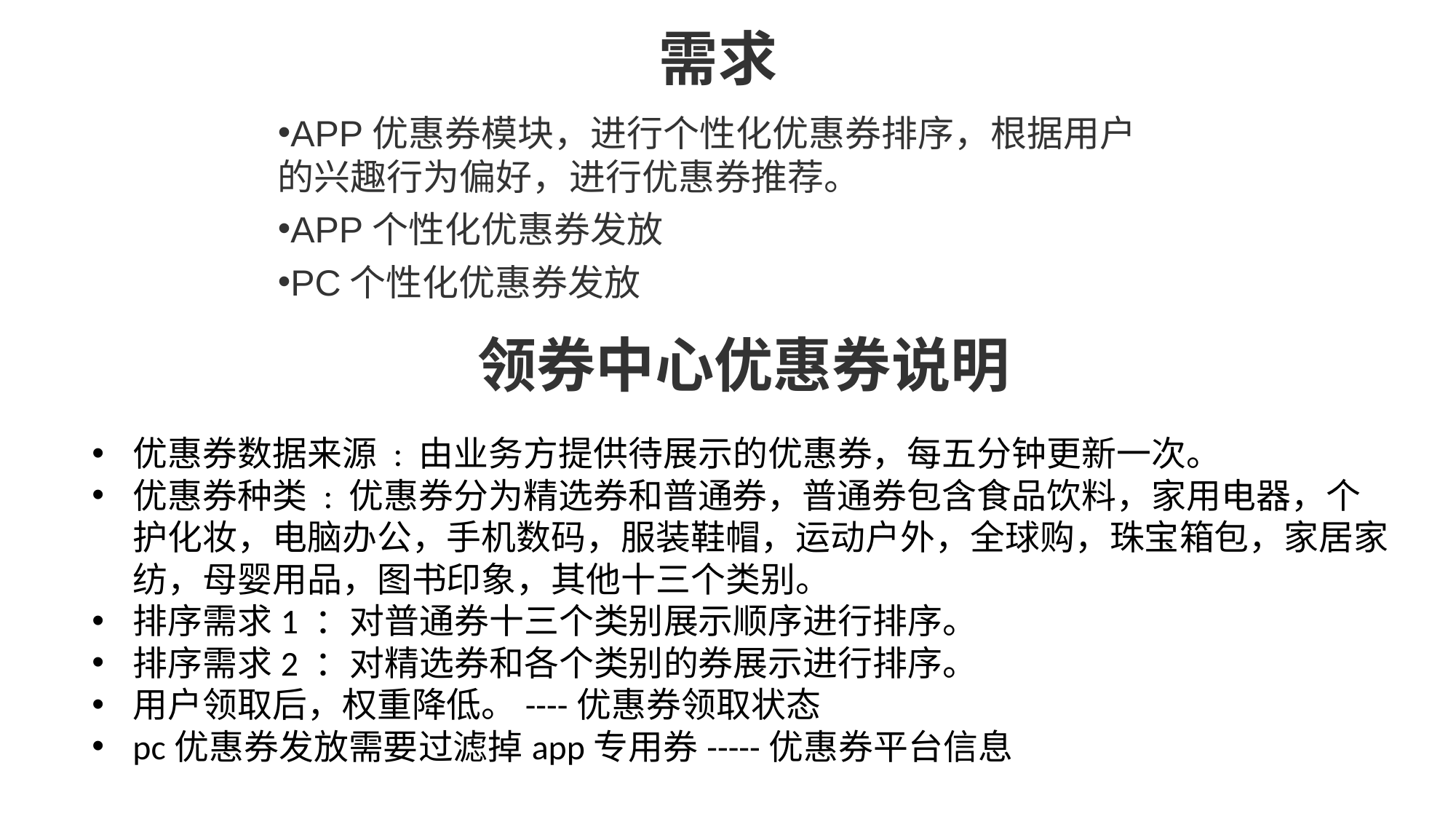

需求
APP优惠券模块，进行个性化优惠券排序，根据用户的兴趣行为偏好，进行优惠券推荐。
APP个性化优惠券发放
PC个性化优惠券发放
领券中心优惠券说明

优惠券数据来源 : 由业务方提供待展示的优惠券，每五分钟更新一次。
优惠券种类 : 优惠券分为精选券和普通券，普通券包含食品饮料，家用电器，个护化妆，电脑办公，手机数码，服装鞋帽，运动户外，全球购，珠宝箱包，家居家纺，母婴用品，图书印象，其他十三个类别。
排序需求1 ：对普通券十三个类别展示顺序进行排序。
排序需求2 ：对精选券和各个类别的券展示进行排序。
用户领取后，权重降低。----优惠券领取状态
pc优惠券发放需要过滤掉app专用券-----优惠券平台信息